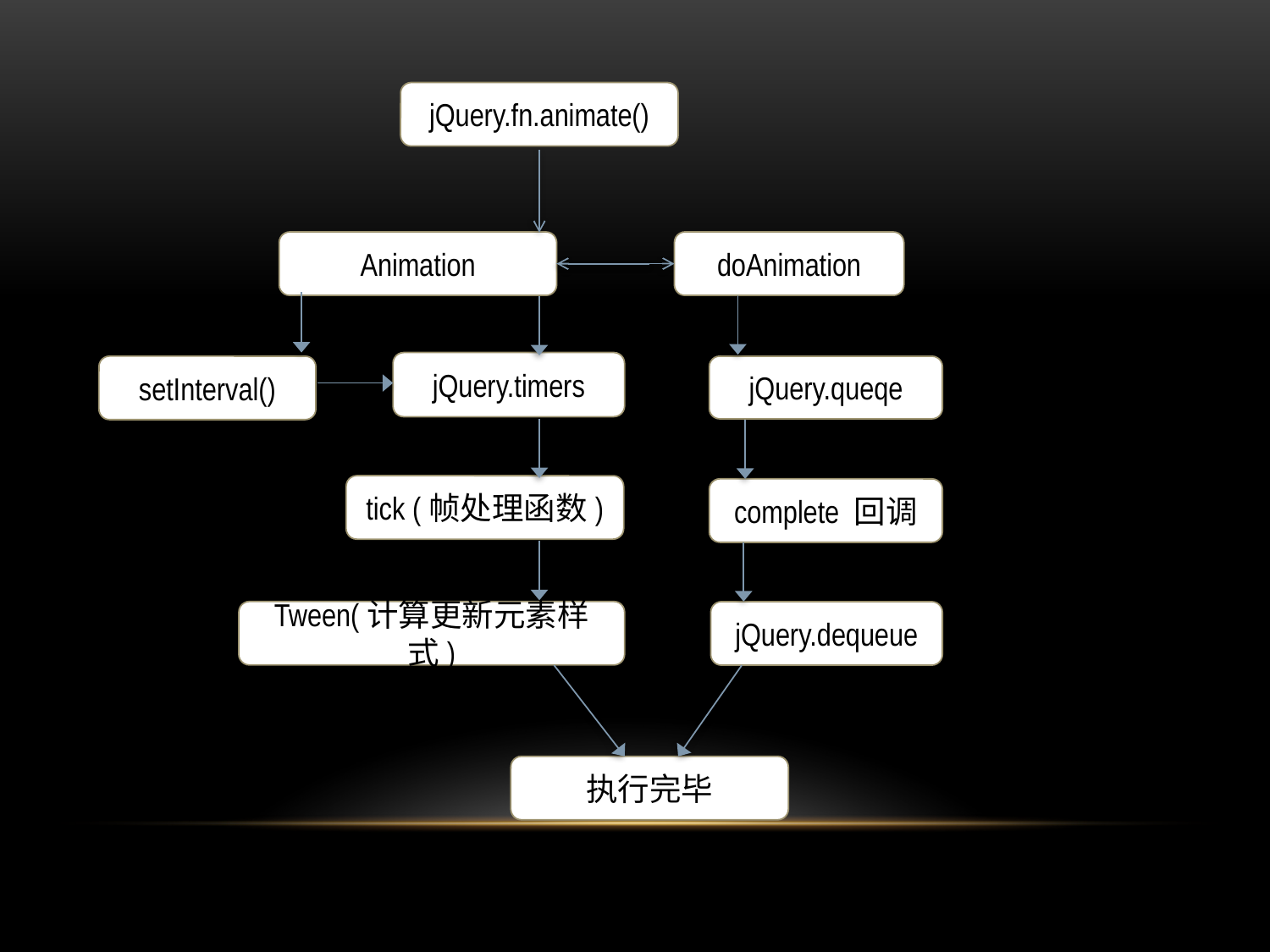

jQuery.fn.animate()
Animation
doAnimation
jQuery.timers
jQuery.queqe
setInterval()
tick (帧处理函数)
complete 回调
Tween(计算更新元素样式)
jQuery.dequeue
执行完毕